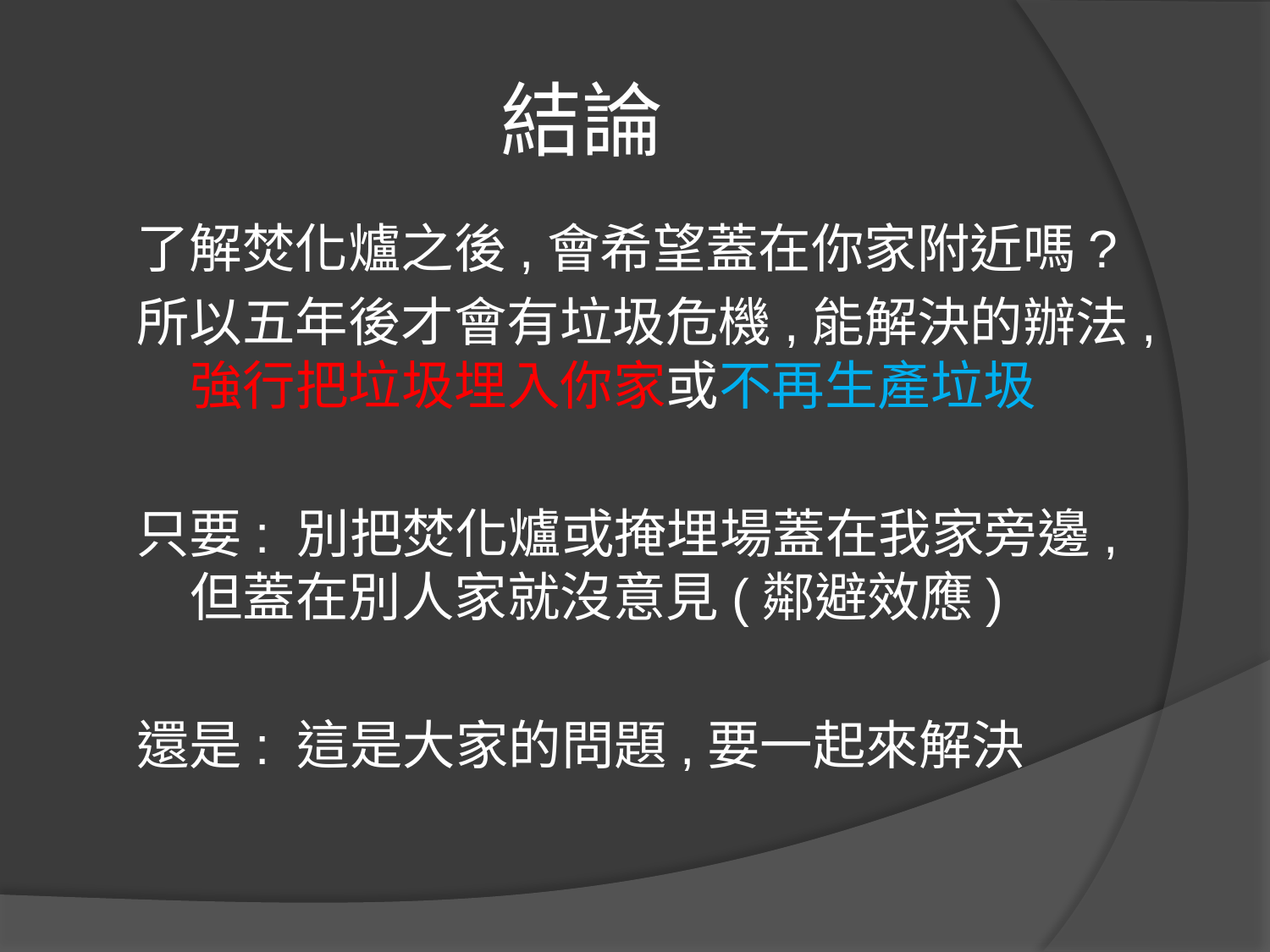

# 結論
了解焚化爐之後,會希望蓋在你家附近嗎?
所以五年後才會有垃圾危機,能解決的辦法,強行把垃圾埋入你家或不再生產垃圾

只要: 別把焚化爐或掩埋場蓋在我家旁邊,但蓋在別人家就沒意見(鄰避效應)

還是: 這是大家的問題,要一起來解決